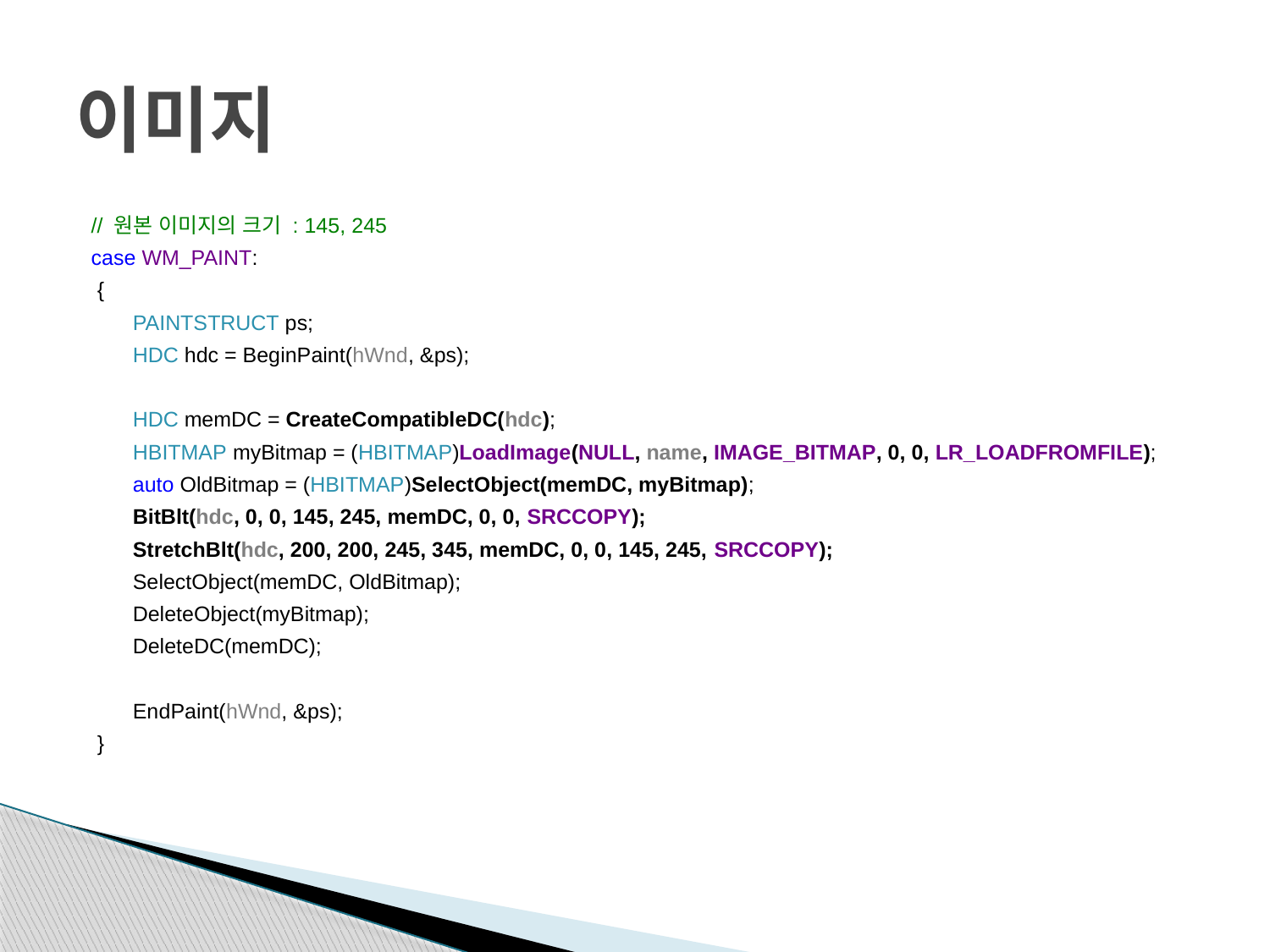

# 이미지
// 원본 이미지의 크기 : 145, 245
case WM_PAINT:
 {
	 PAINTSTRUCT ps;
	 HDC hdc = BeginPaint(hWnd, &ps);

	 HDC memDC = CreateCompatibleDC(hdc);
	 HBITMAP myBitmap = (HBITMAP)LoadImage(NULL, name, IMAGE_BITMAP, 0, 0, LR_LOADFROMFILE);
	 auto OldBitmap = (HBITMAP)SelectObject(memDC, myBitmap);
	 BitBlt(hdc, 0, 0, 145, 245, memDC, 0, 0, SRCCOPY);
	 StretchBlt(hdc, 200, 200, 245, 345, memDC, 0, 0, 145, 245, SRCCOPY);
	 SelectObject(memDC, OldBitmap);
	 DeleteObject(myBitmap);
	 DeleteDC(memDC);

	 EndPaint(hWnd, &ps);
 }